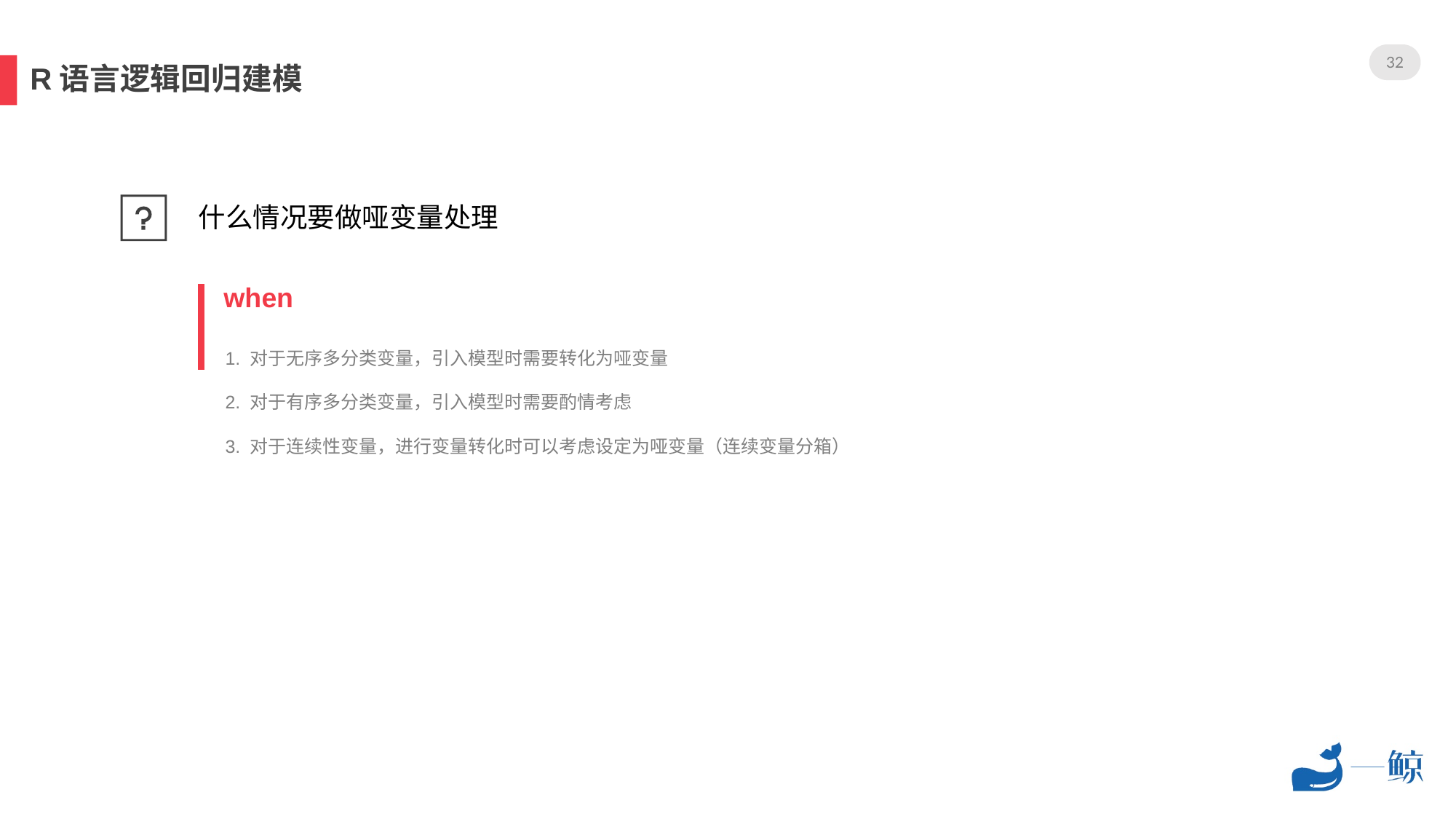

32
R语言逻辑回归建模

什么情况要做哑变量处理
when
1. 对于无序多分类变量，引入模型时需要转化为哑变量
2. 对于有序多分类变量，引入模型时需要酌情考虑
3. 对于连续性变量，进行变量转化时可以考虑设定为哑变量（连续变量分箱）